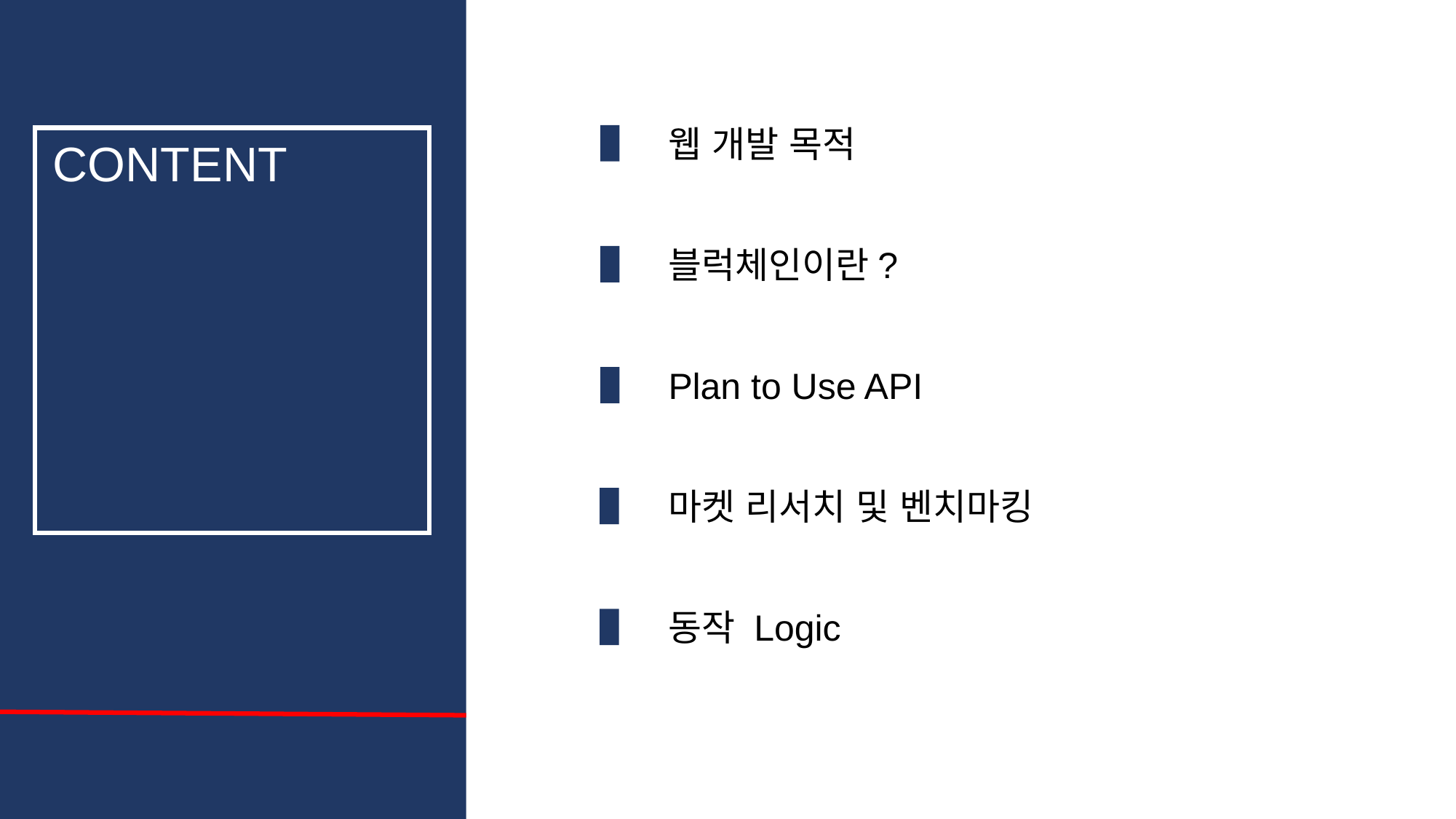

웹 개발 목적

CONTENT
블럭체인이란?

Plan to Use API

마켓 리서치 및 벤치마킹

동작 Logic